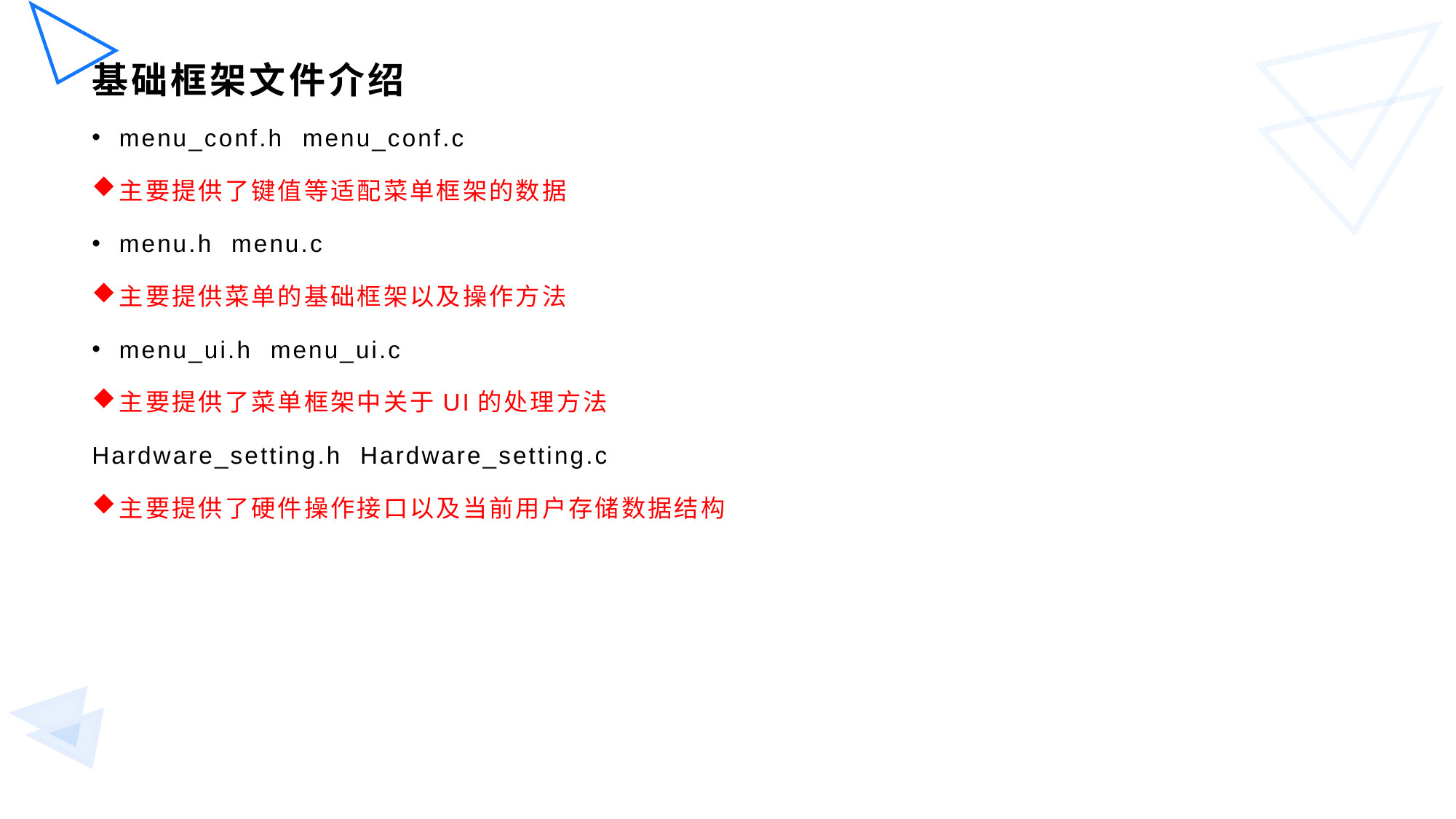

# 基础框架文件介绍
menu_conf.h  menu_conf.c
主要提供了键值等适配菜单框架的数据
menu.h  menu.c
主要提供菜单的基础框架以及操作方法
menu_ui.h  menu_ui.c
主要提供了菜单框架中关于UI的处理方法
Hardware_setting.h  Hardware_setting.c
主要提供了硬件操作接口以及当前用户存储数据结构